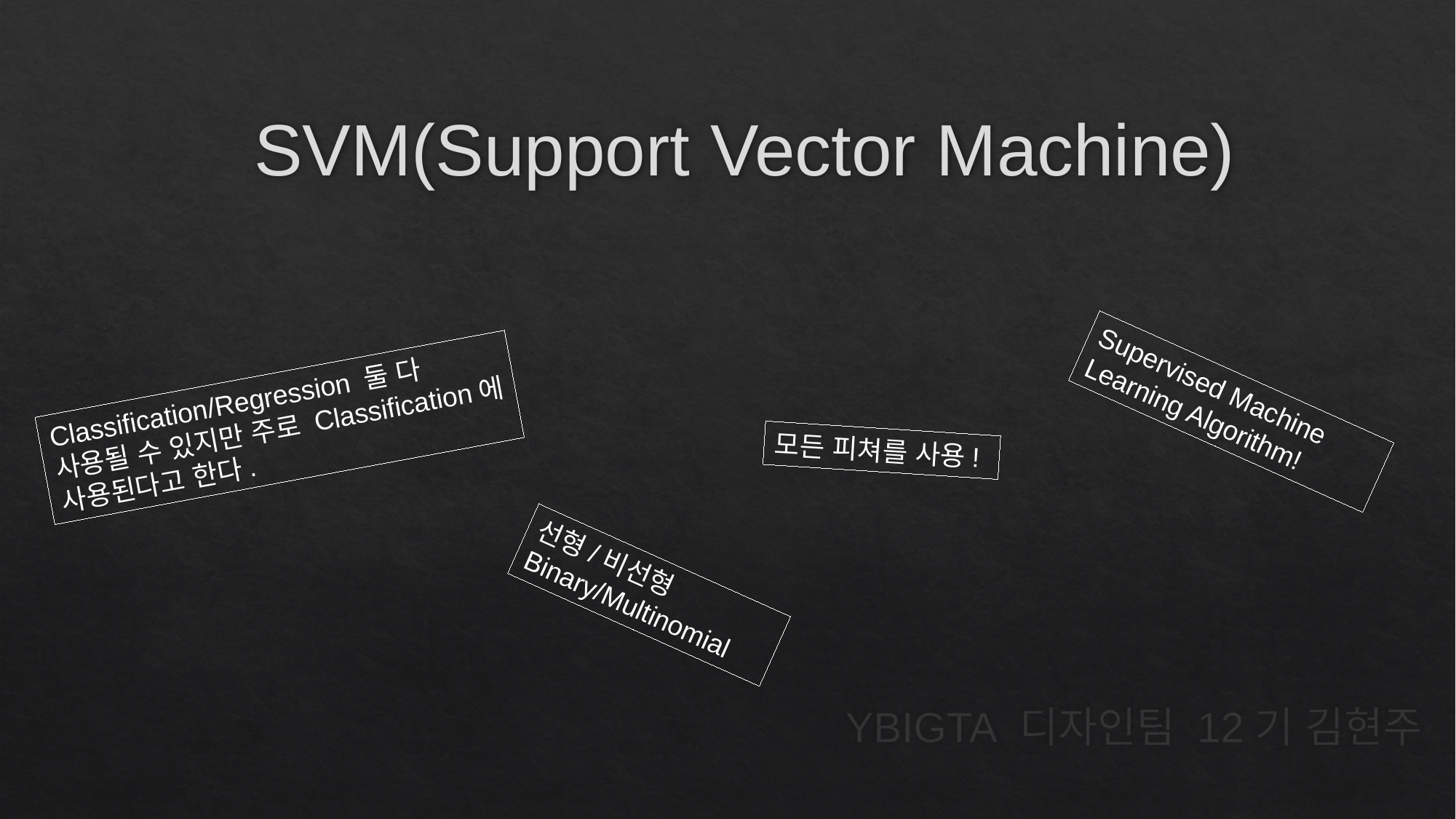

# SVM(Support Vector Machine)
Classification/Regression 둘 다 사용될 수 있지만 주로 Classification에 사용된다고 한다.
Supervised Machine Learning Algorithm!
모든 피쳐를 사용!
선형/비선형
Binary/Multinomial

YBIGTA 디자인팀 12기 김현주